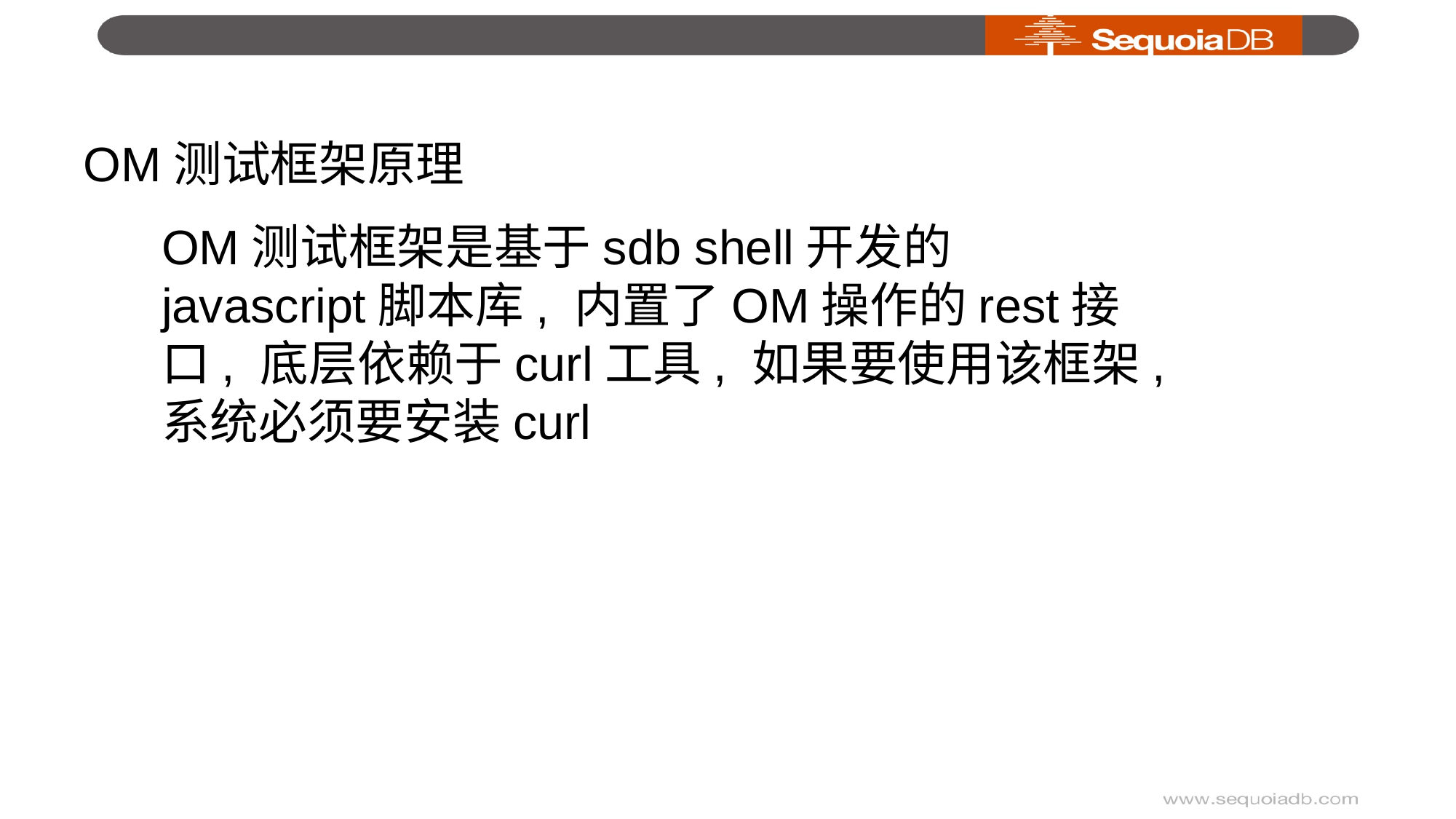

# OM测试框架原理
OM测试框架是基于sdb shell开发的javascript脚本库, 内置了OM操作的rest接口, 底层依赖于curl工具, 如果要使用该框架, 系统必须要安装curl